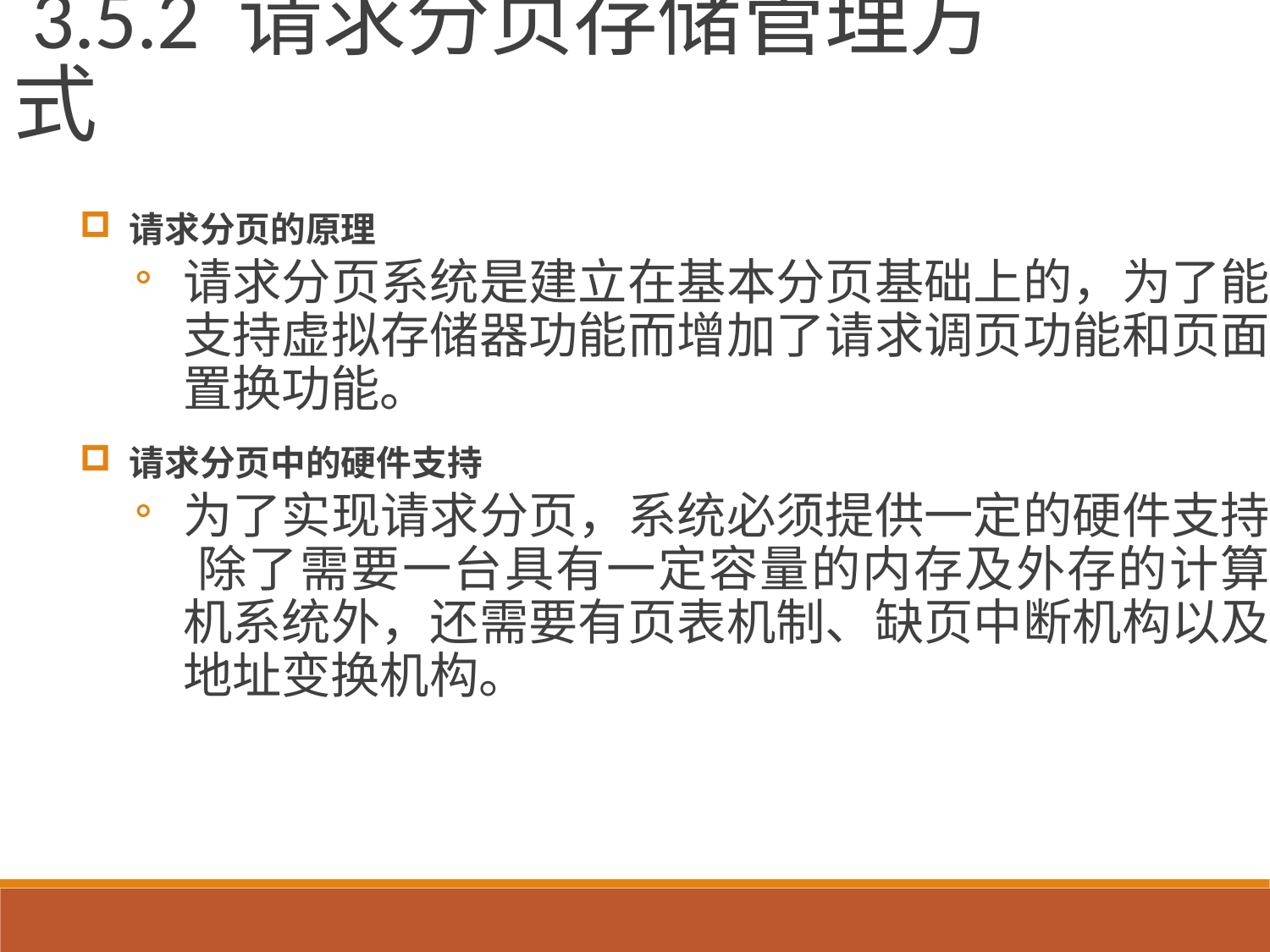

3.5.2 请求分页存储管理方式
 请求分页的原理
请求分页系统是建立在基本分页基础上的，为了能支持虚拟存储器功能而增加了请求调页功能和页面置换功能。
 请求分页中的硬件支持
为了实现请求分页，系统必须提供一定的硬件支持。 除了需要一台具有一定容量的内存及外存的计算机系统外，还需要有页表机制、缺页中断机构以及地址变换机构。